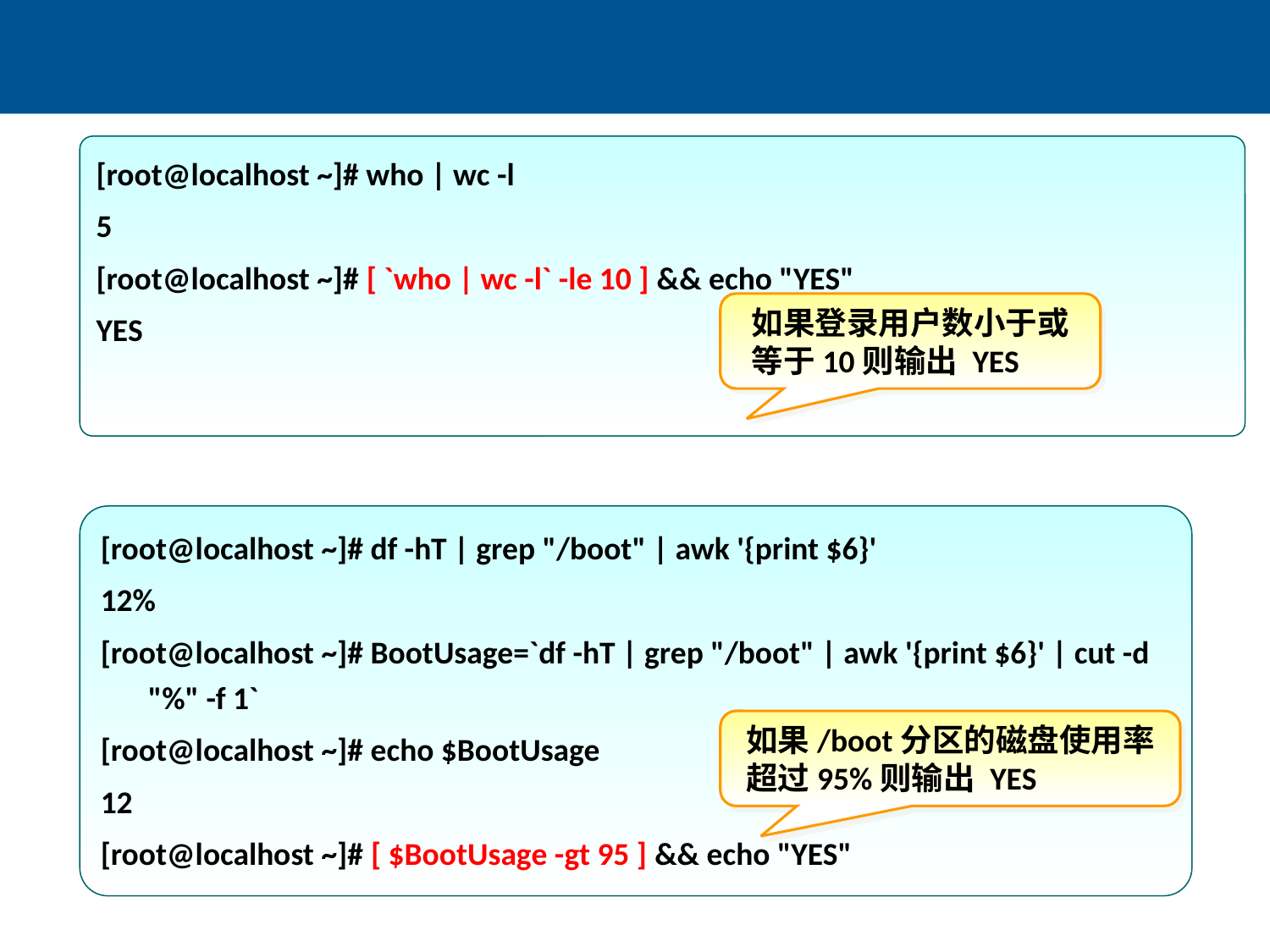

#
[root@localhost ~]# who | wc -l
5
[root@localhost ~]# [ `who | wc -l` -le 10 ] && echo "YES"
YES
如果登录用户数小于或等于10则输出 YES
[root@localhost ~]# df -hT | grep "/boot" | awk '{print $6}'
12%
[root@localhost ~]# BootUsage=`df -hT | grep "/boot" | awk '{print $6}' | cut -d "%" -f 1`
[root@localhost ~]# echo $BootUsage
12
[root@localhost ~]# [ $BootUsage -gt 95 ] && echo "YES"
如果/boot分区的磁盘使用率超过95%则输出 YES